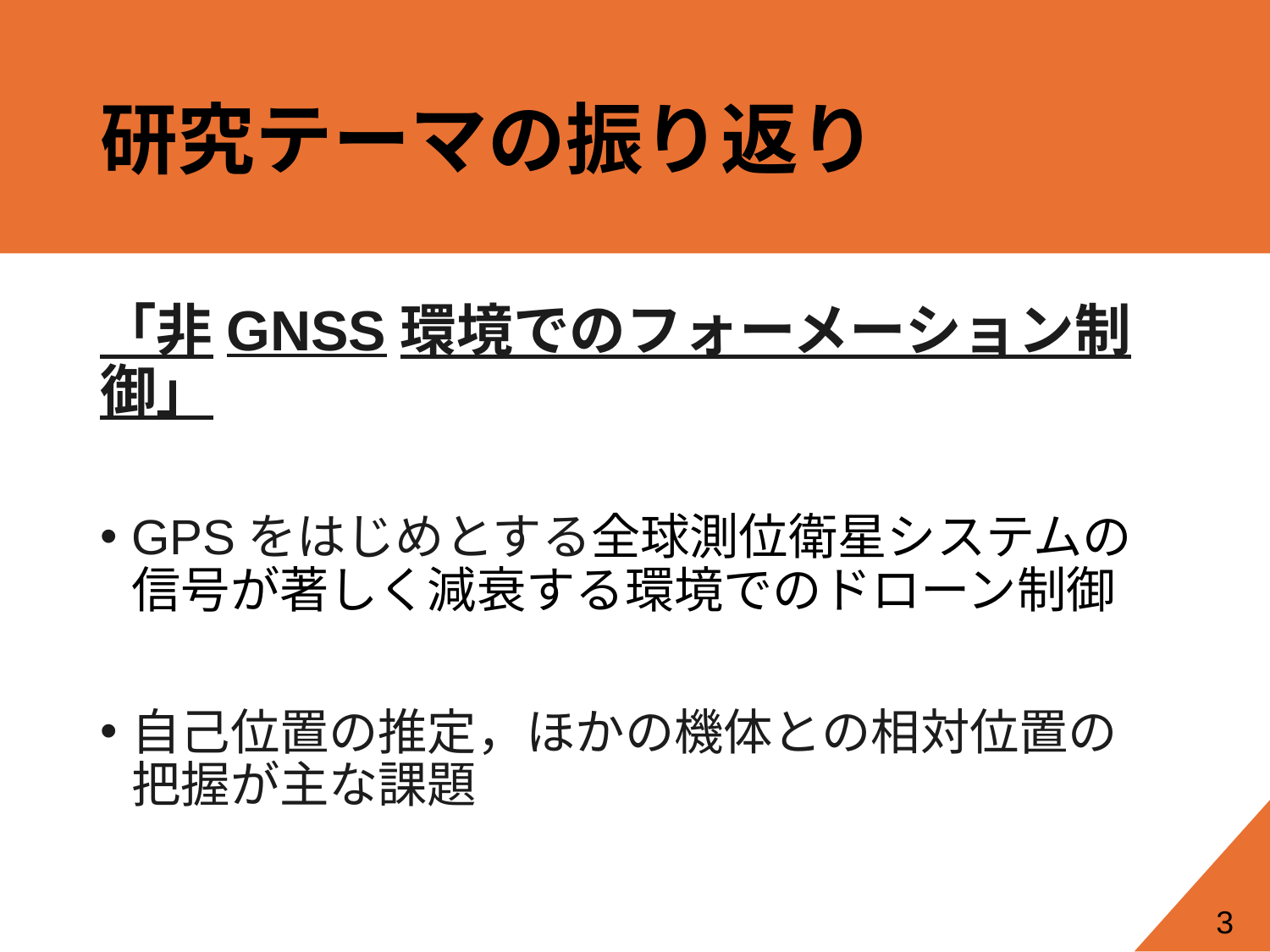

# 研究テーマの振り返り
「非GNSS環境でのフォーメーション制御」

GPSをはじめとする全球測位衛星システムの
信号が著しく減衰する環境でのドローン制御

自己位置の推定，ほかの機体との相対位置の
把握が主な課題

3